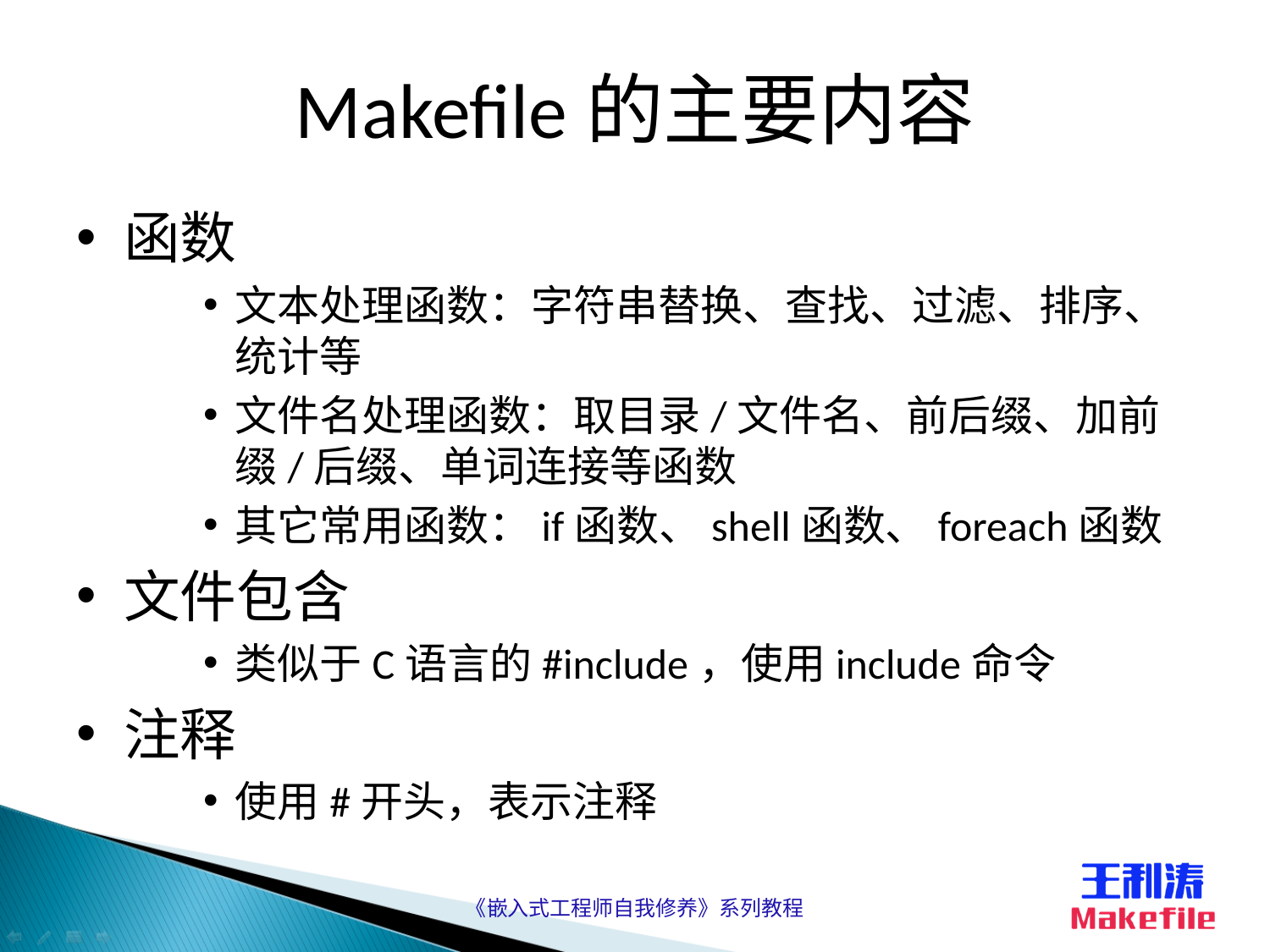

# Makefile的主要内容
函数
文本处理函数：字符串替换、查找、过滤、排序、统计等
文件名处理函数：取目录/文件名、前后缀、加前缀/后缀、单词连接等函数
其它常用函数：if函数、shell函数、foreach函数
文件包含
类似于C语言的#include，使用include命令
注释
使用#开头，表示注释
《嵌入式工程师自我修养》系列教程